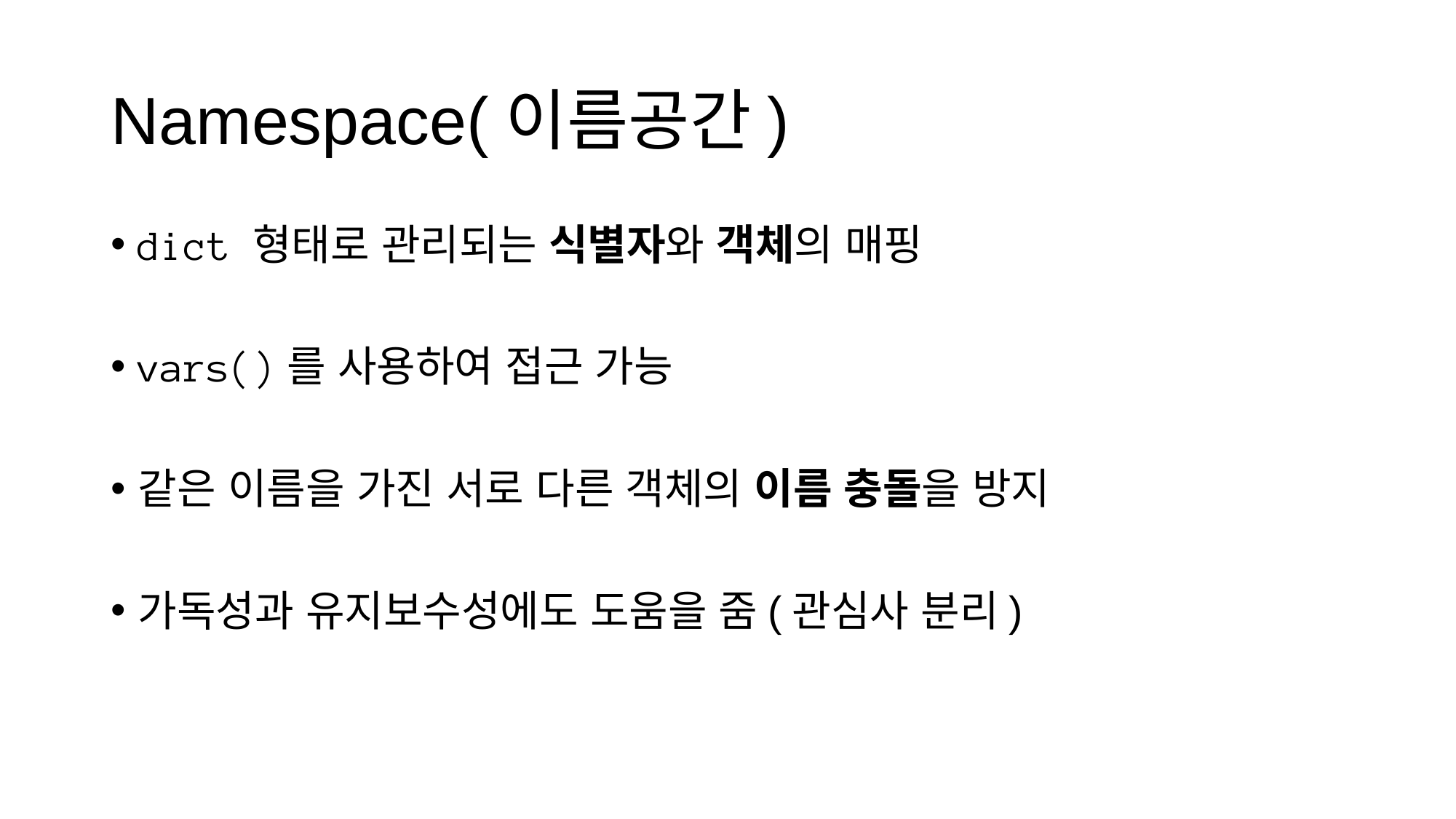

# Namespace(이름공간)
dict 형태로 관리되는 식별자와 객체의 매핑

vars()를 사용하여 접근 가능

같은 이름을 가진 서로 다른 객체의 이름 충돌을 방지

가독성과 유지보수성에도 도움을 줌(관심사 분리)